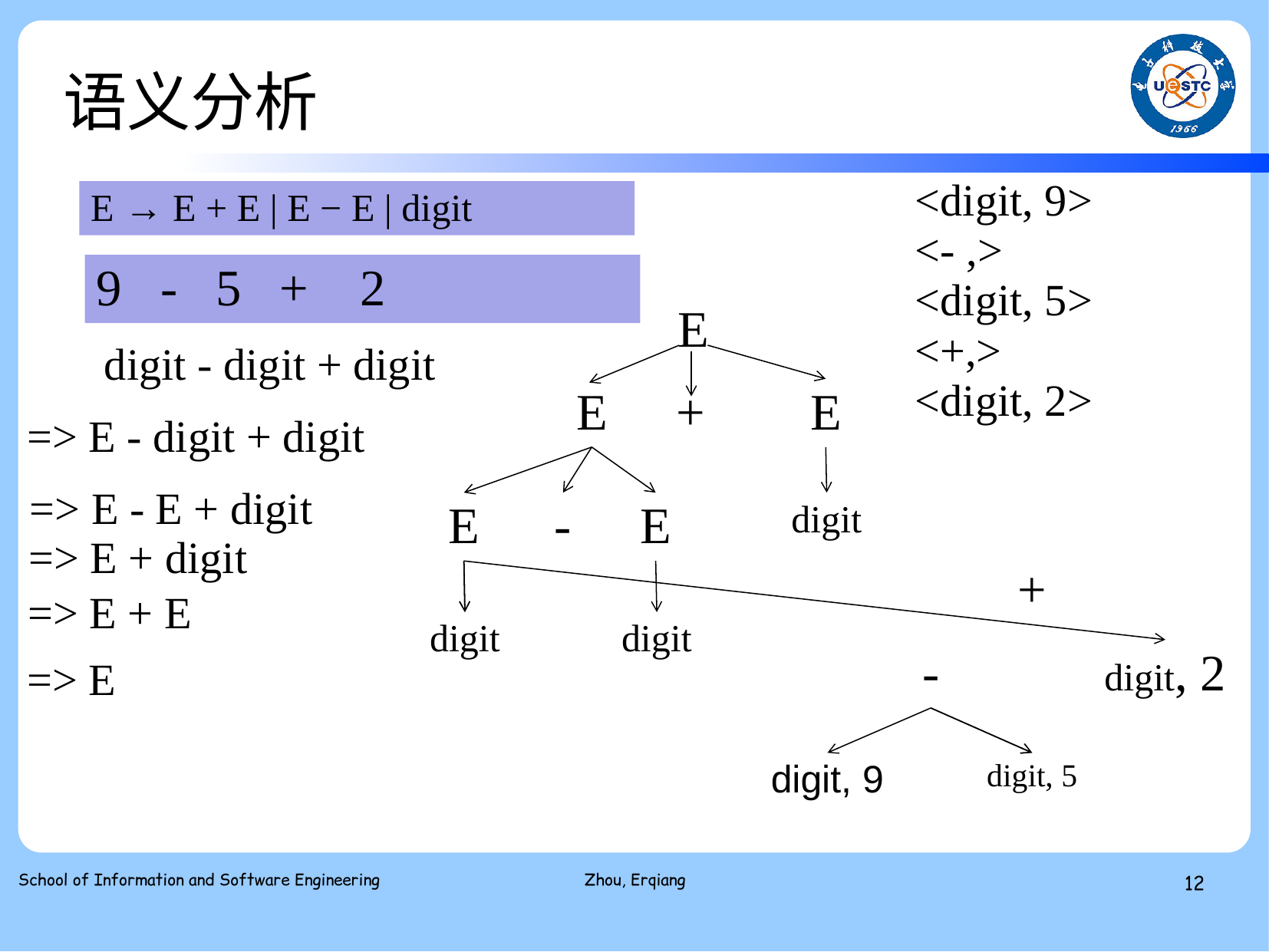

# 语义分析
<digit, 9>
<- ,>
<digit, 5>
<+,>
<digit, 2>
E → E + E | E − E | digit
9   -   5   +    2
E
    digit - digit + digit
E
+
E
=> E - digit + digit
=> E - E + digit
E
-
E
digit
=> E + digit
+
=> E + E
digit
digit
-
digit, 2
=> E
digit, 9
digit, 5
School of Information and Software Engineering
Zhou, Erqiang
12